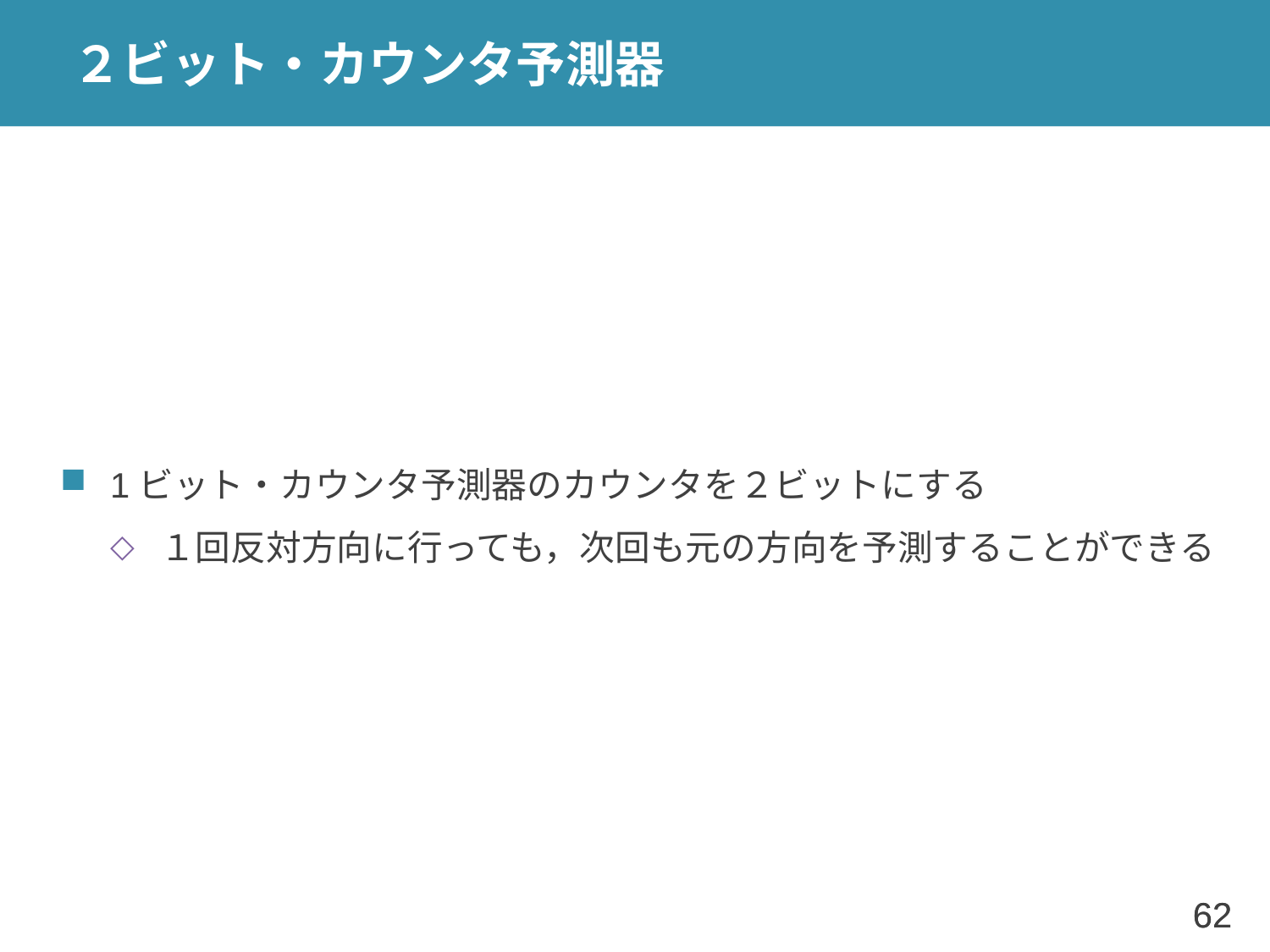

# ２ビット・カウンタ予測器
1ビット・カウンタ予測器のカウンタを２ビットにする
１回反対方向に行っても，次回も元の方向を予測することができる